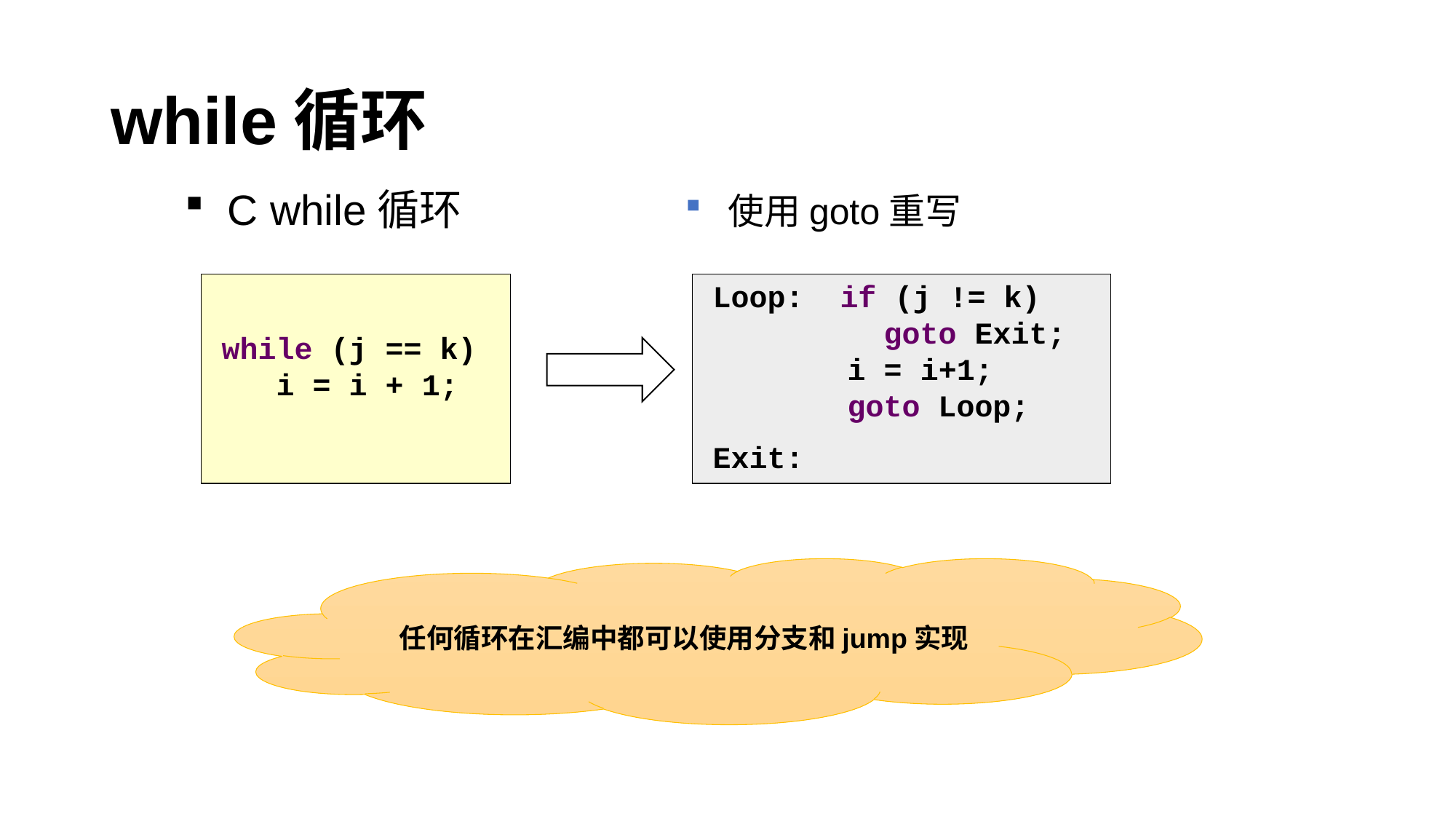

# while循环
C while循环
使用goto重写

 while (j == k)
    i = i + 1;
 Loop:  if (j != k)
         goto Exit;
       i = i+1;
       goto Loop;
 Exit:

任何循环在汇编中都可以使用分支和jump实现